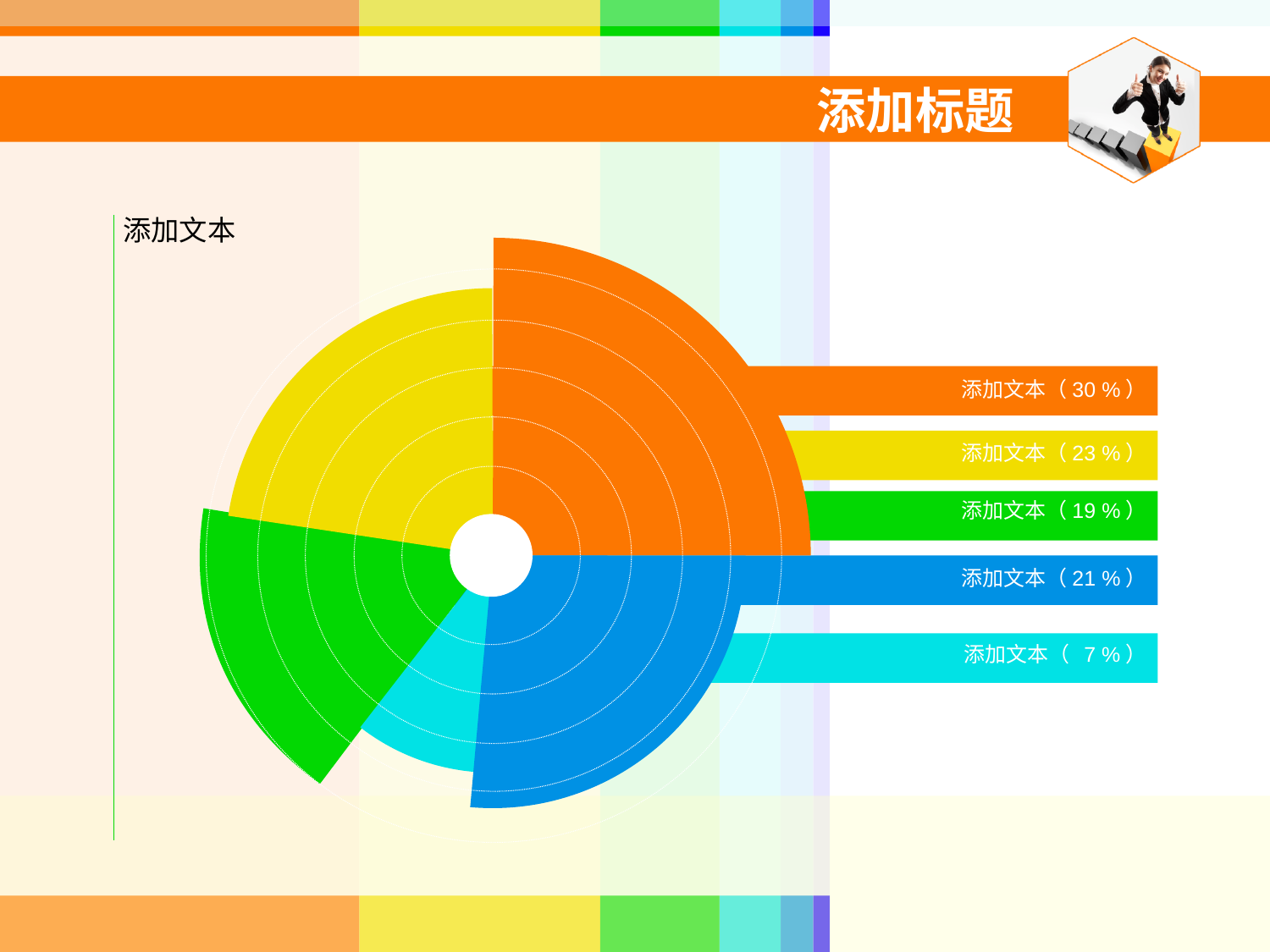

添加标题
添加文本

添加文本（30 %）

添加文本（23 %）
添加文本（19 %）

添加文本（21 %）

添加文本（  7 %）